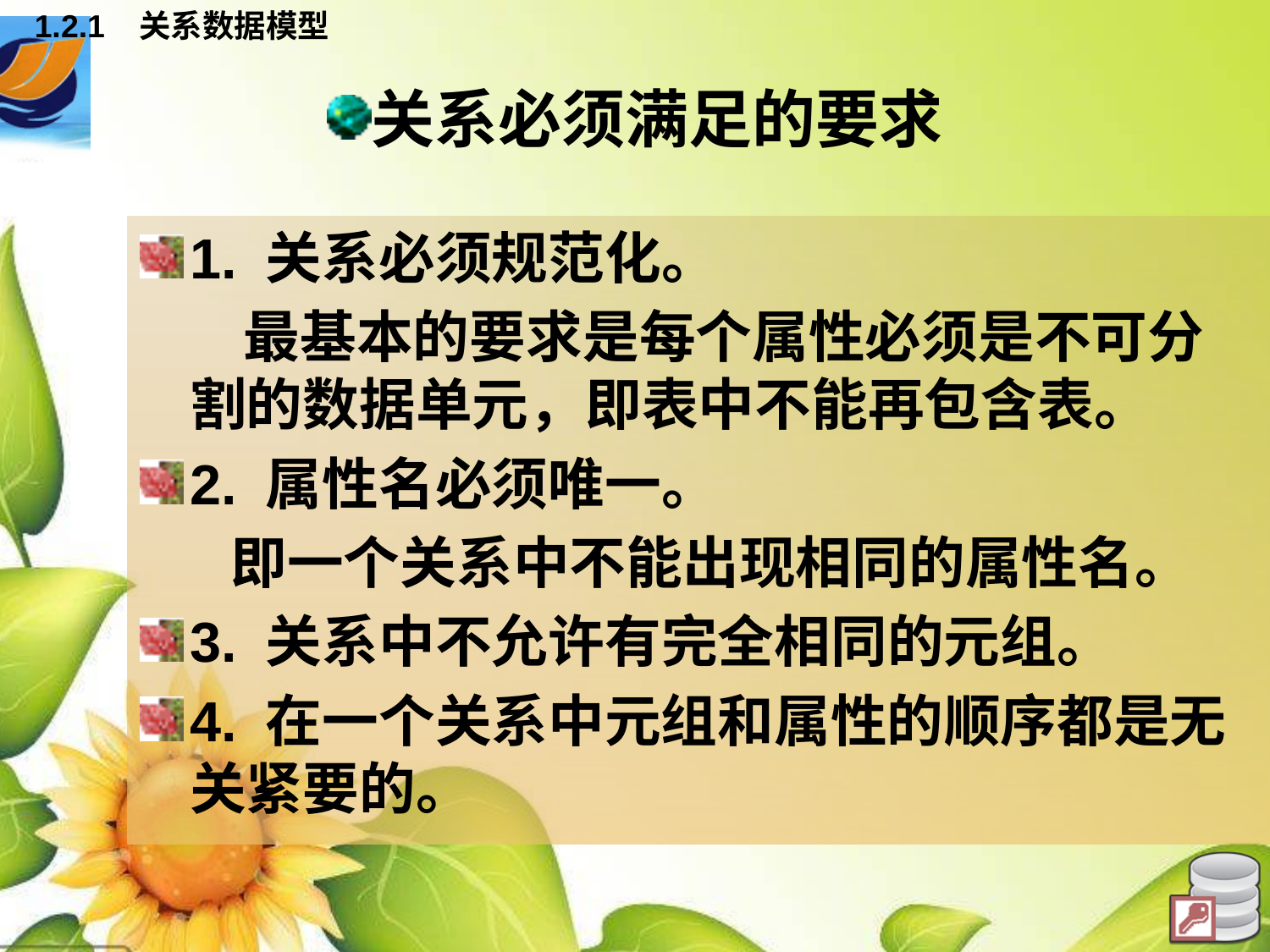

1.2.1   关系数据模型
# 关系必须满足的要求
1. 关系必须规范化。
       最基本的要求是每个属性必须是不可分割的数据单元，即表中不能再包含表。
2. 属性名必须唯一。
      即一个关系中不能出现相同的属性名。
3. 关系中不允许有完全相同的元组。
4. 在一个关系中元组和属性的顺序都是无 关紧要的。